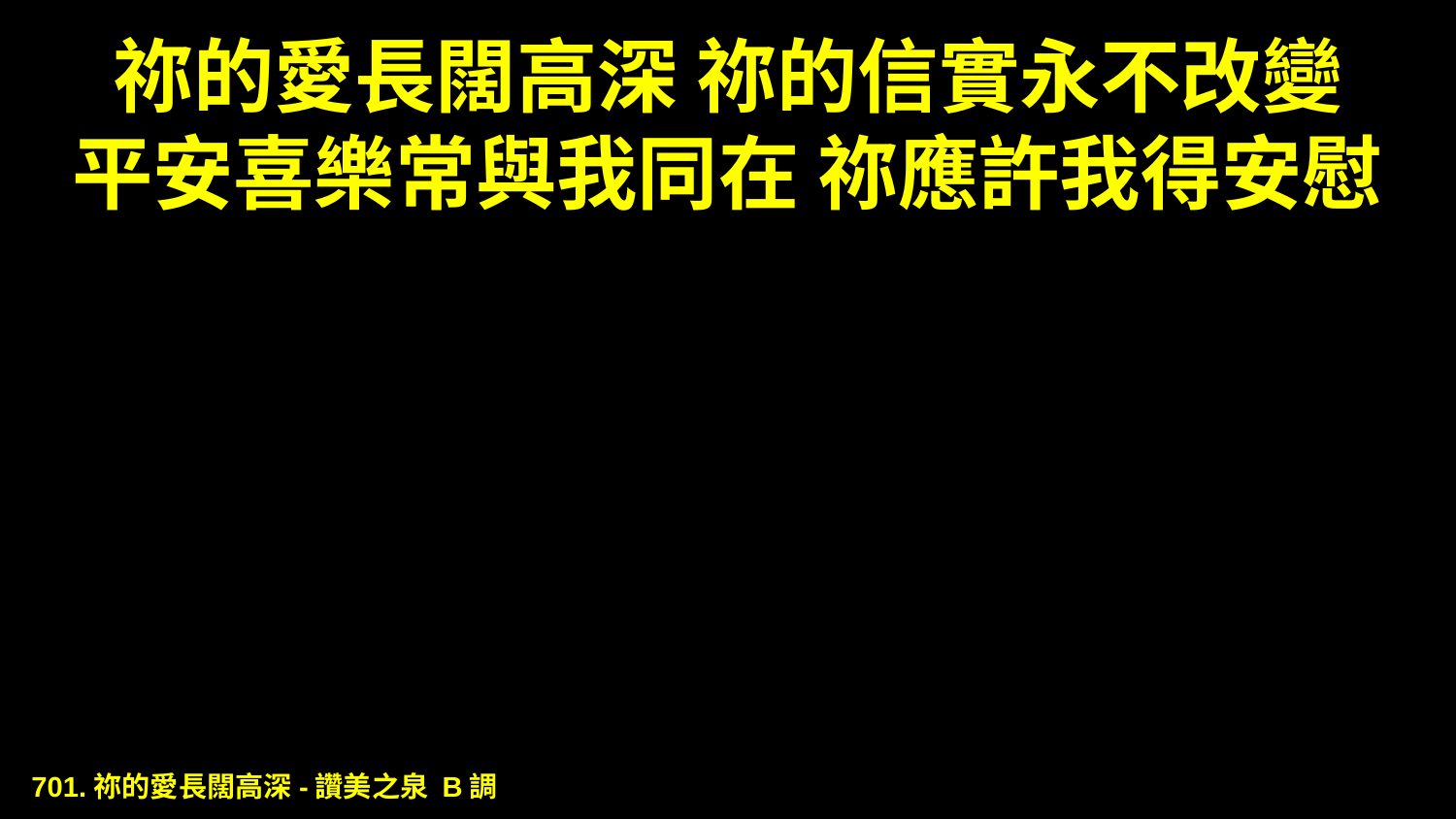

# 祢的愛長闊高深 祢的信實永不改變 平安喜樂常與我同在 祢應許我得安慰
701.祢的愛長闊高深-讚美之泉 B調